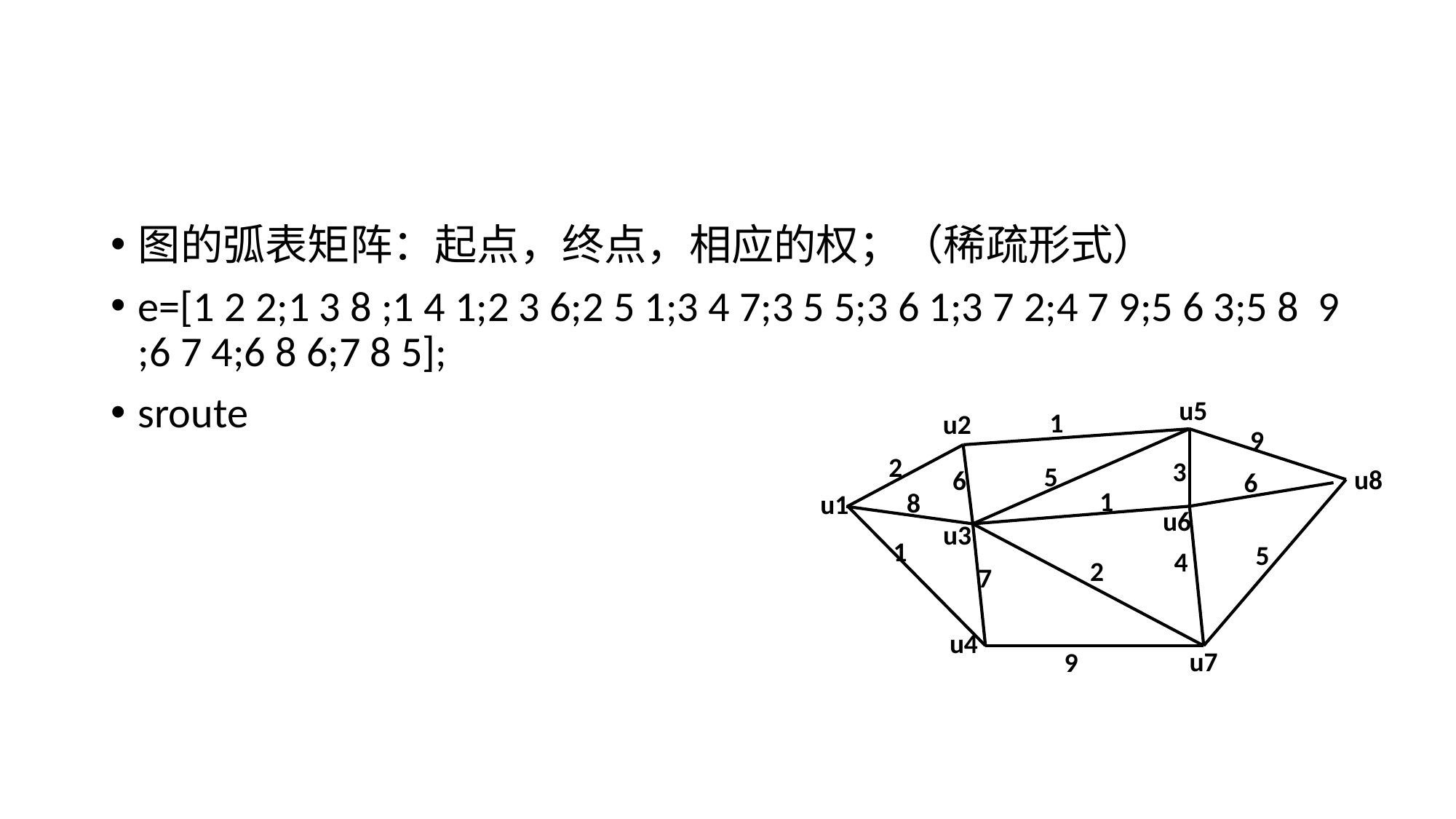

#
图的弧表矩阵：起点，终点，相应的权；（稀疏形式）
e=[1 2 2;1 3 8 ;1 4 1;2 3 6;2 5 1;3 4 7;3 5 5;3 6 1;3 7 2;4 7 9;5 6 3;5 8  9 ;6 7 4;6 8 6;7 8 5];
sroute

u5
1
u2
9
2
3
5
u8
6
6
1
8
u1
u6
u3
1
5
4
2
7
u4
u7
9